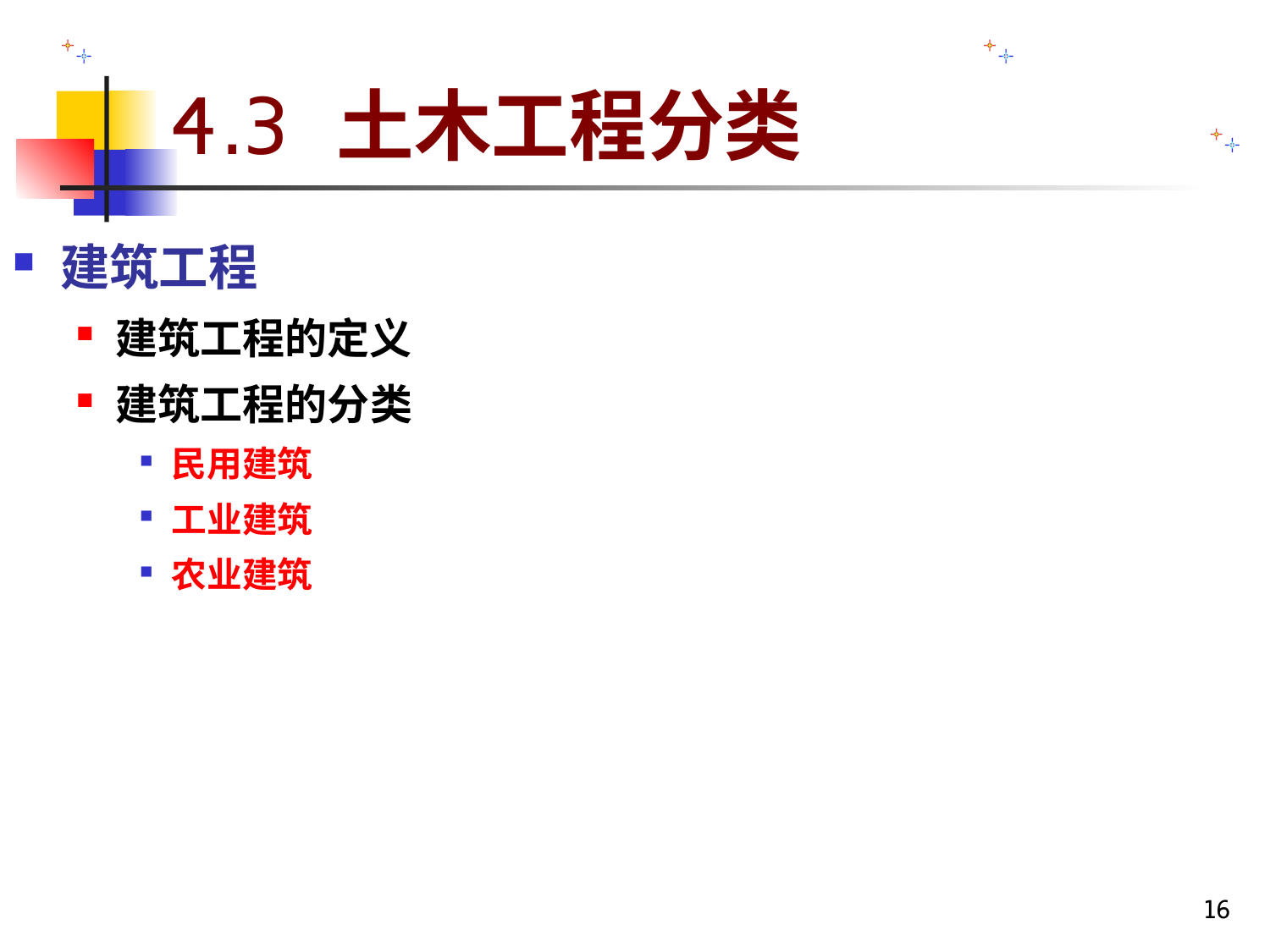

# 4.3 土木工程分类
建筑工程
建筑工程的定义
建筑工程的分类
民用建筑
工业建筑
农业建筑
16